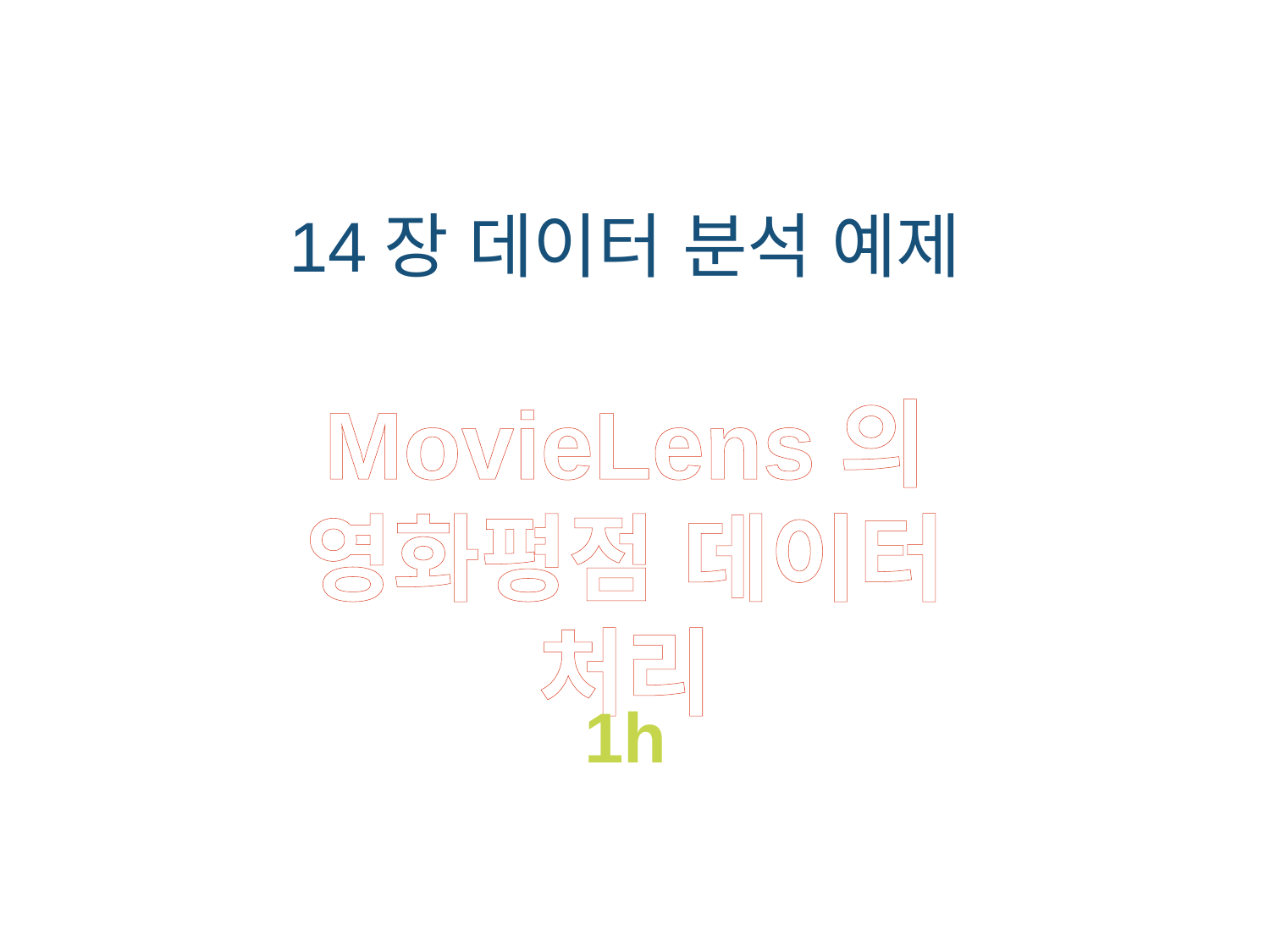

14장 데이터 분석 예제
MovieLens의 영화평점 데이터 처리
1h